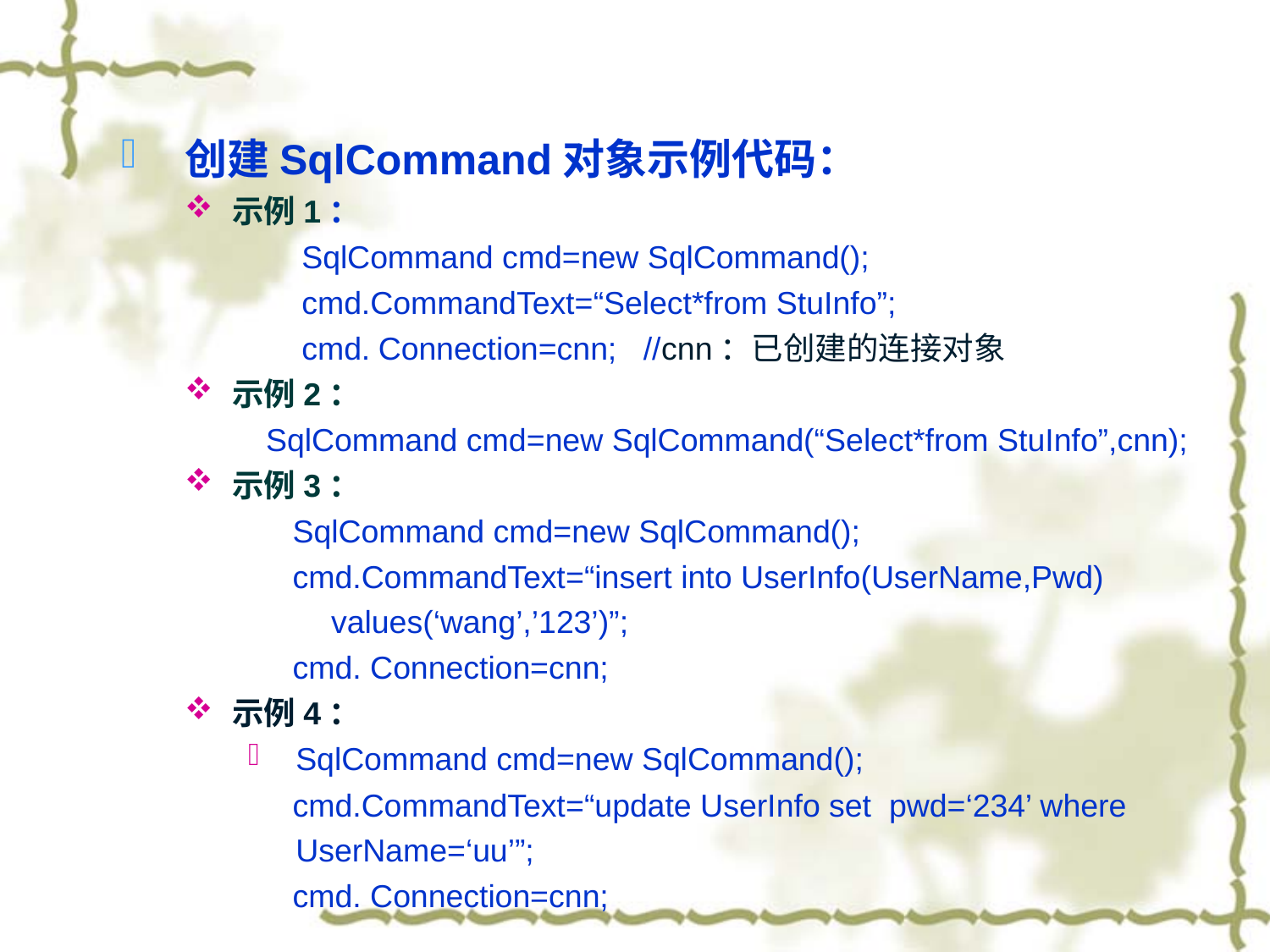

创建SqlCommand对象示例代码：
示例1：
      SqlCommand cmd=new SqlCommand();
      cmd.CommandText=“Select*from StuInfo”;
      cmd. Connection=cnn;   //cnn：已创建的连接对象
示例2：
  SqlCommand cmd=new SqlCommand(“Select*from StuInfo”,cnn);
示例3：
     SqlCommand cmd=new SqlCommand();
     cmd.CommandText=“insert into UserInfo(UserName,Pwd)                 values(‘wang’,’123’)”;
     cmd. Connection=cnn;
示例4：
SqlCommand cmd=new SqlCommand();
     cmd.CommandText=“update UserInfo set  pwd=‘234’ where UserName=‘uu’”;
     cmd. Connection=cnn;